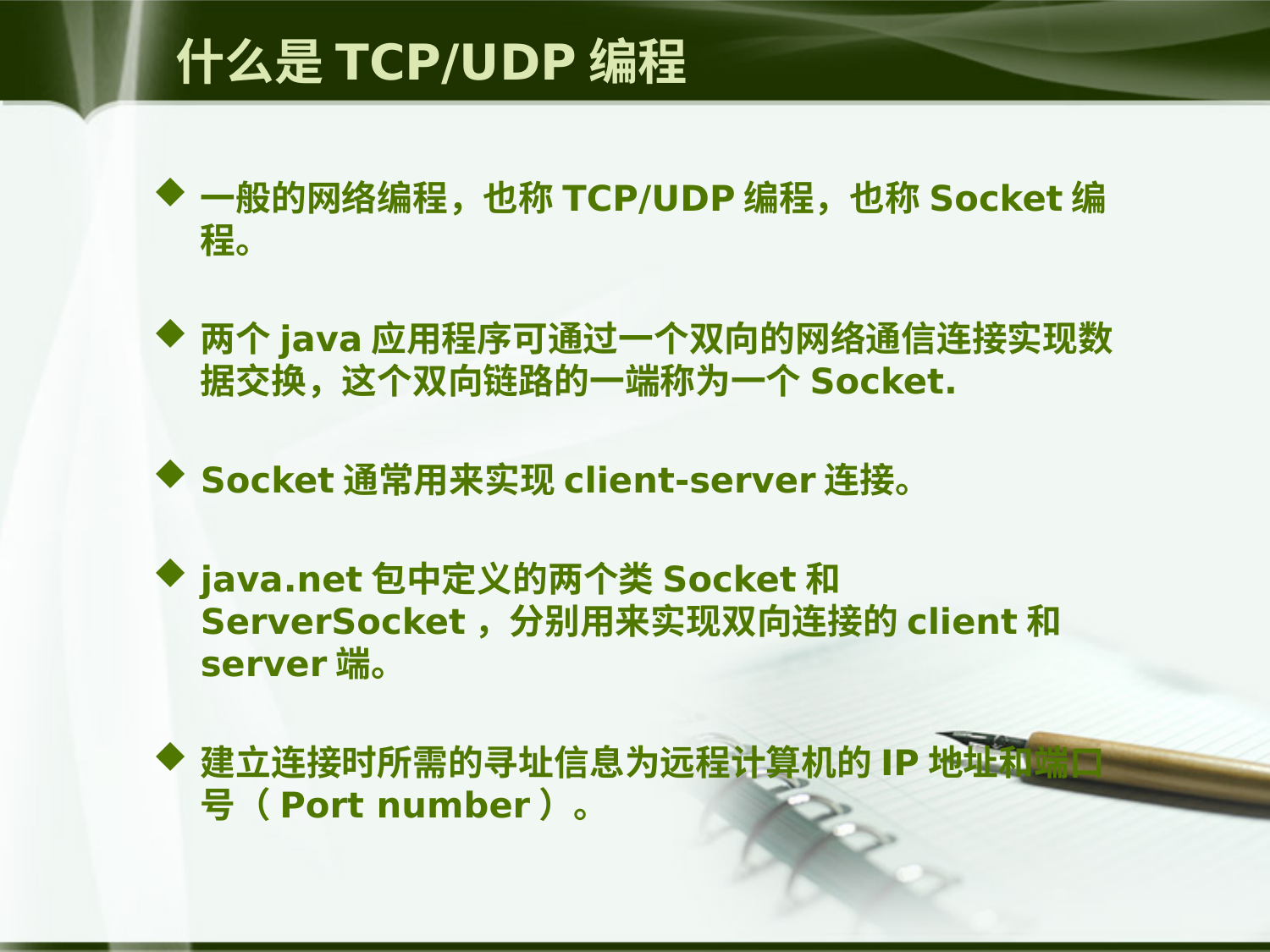

什么是TCP/UDP编程
一般的网络编程，也称TCP/UDP编程，也称Socket编程。

两个java应用程序可通过一个双向的网络通信连接实现数据交换，这个双向链路的一端称为一个Socket.

Socket通常用来实现client-server连接。

java.net包中定义的两个类Socket和ServerSocket，分别用来实现双向连接的client和server端。

建立连接时所需的寻址信息为远程计算机的IP地址和端口号（Port number）。